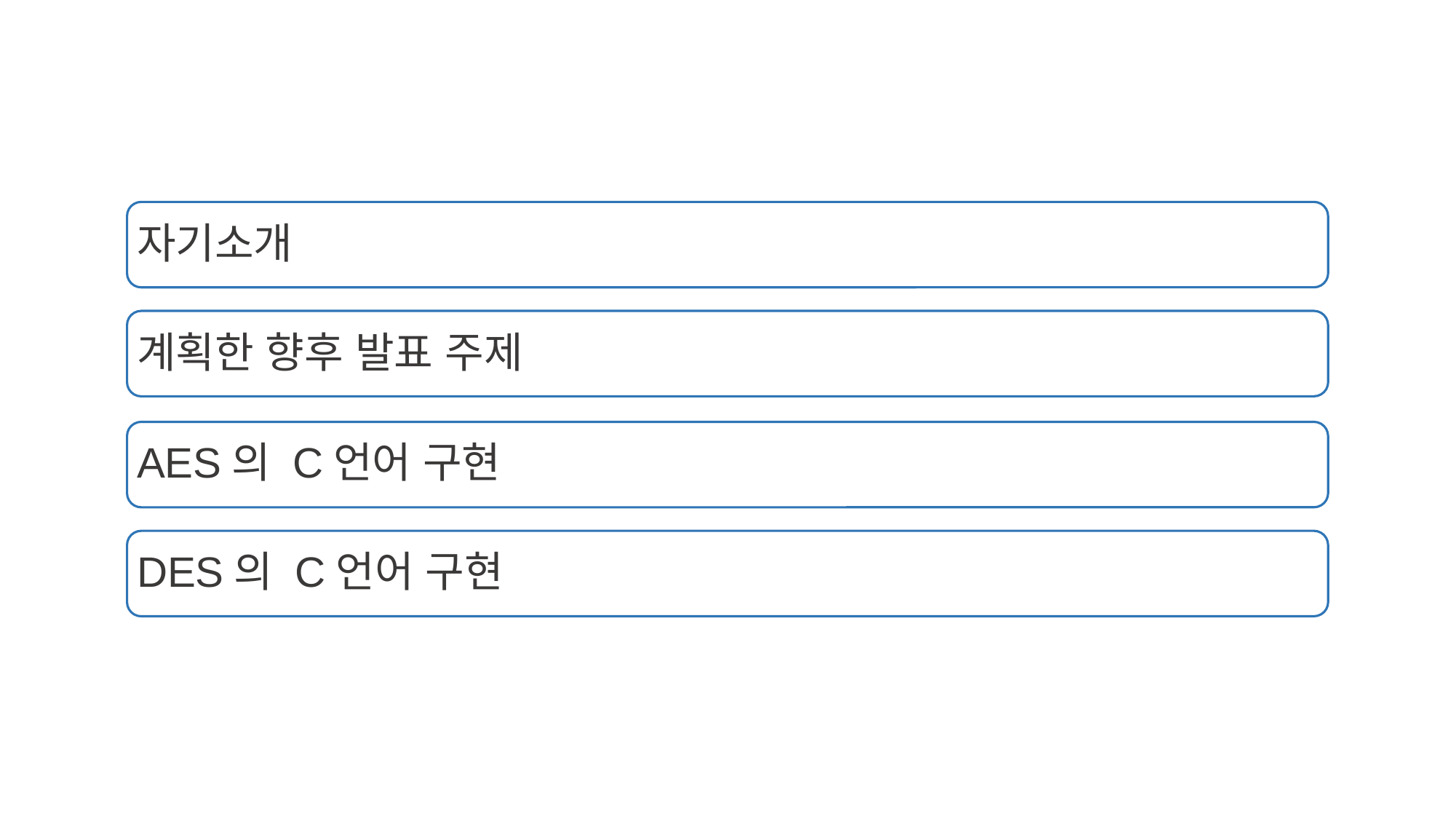

자기소개
계획한 향후 발표 주제
AES의 C언어 구현
DES의 C언어 구현